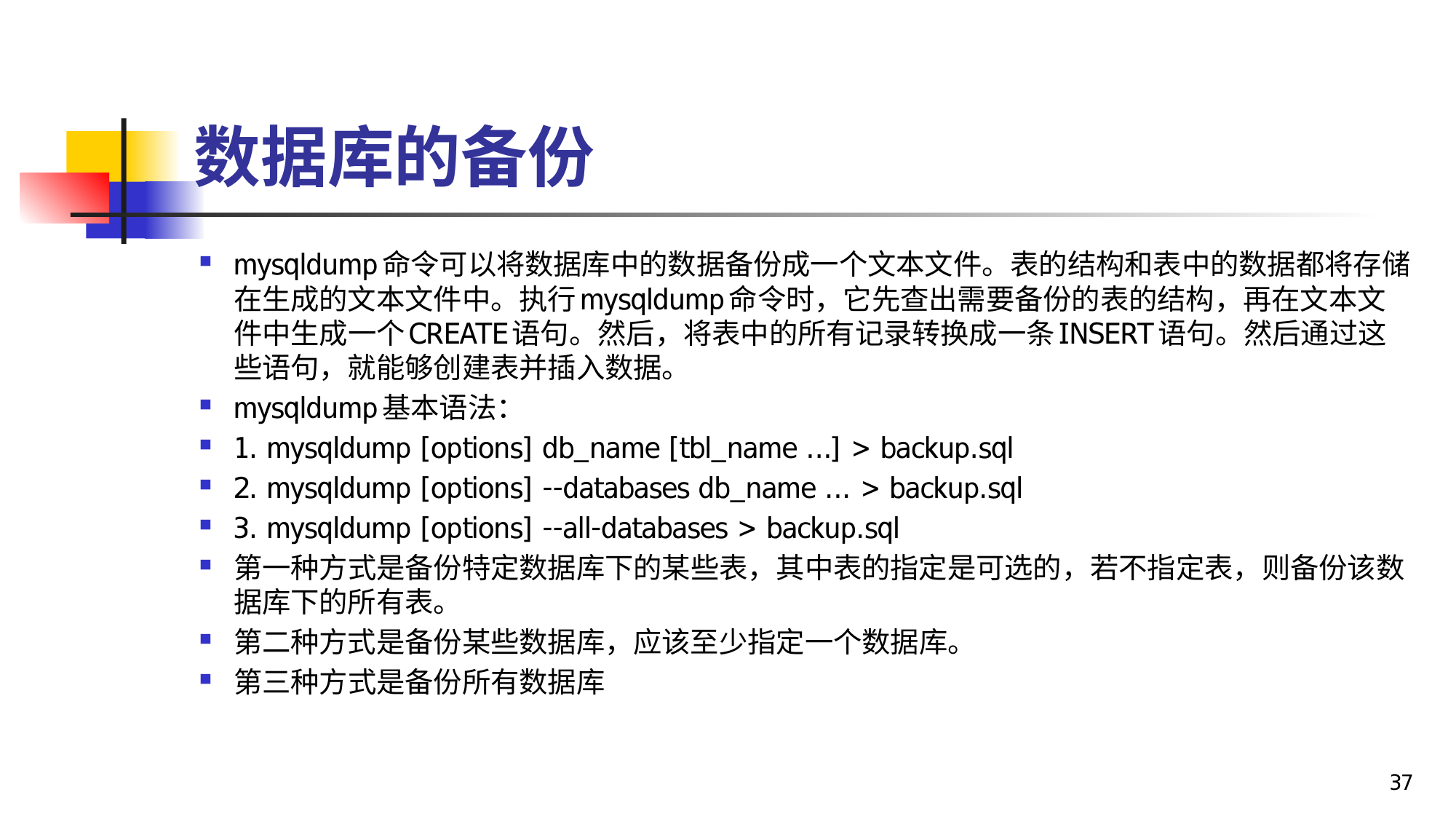

# 数据库的备份
mysqldump命令可以将数据库中的数据备份成一个文本文件。表的结构和表中的数据都将存储在生成的文本文件中。执行mysqldump命令时，它先查出需要备份的表的结构，再在文本文件中生成一个CREATE语句。然后，将表中的所有记录转换成一条INSERT语句。然后通过这些语句，就能够创建表并插入数据。
mysqldump基本语法：
1. mysqldump [options] db_name [tbl_name ...] > backup.sql
2. mysqldump [options] --databases db_name ... > backup.sql
3. mysqldump [options] --all-databases > backup.sql
第一种方式是备份特定数据库下的某些表，其中表的指定是可选的，若不指定表，则备份该数据库下的所有表。
第二种方式是备份某些数据库，应该至少指定一个数据库。
第三种方式是备份所有数据库

37